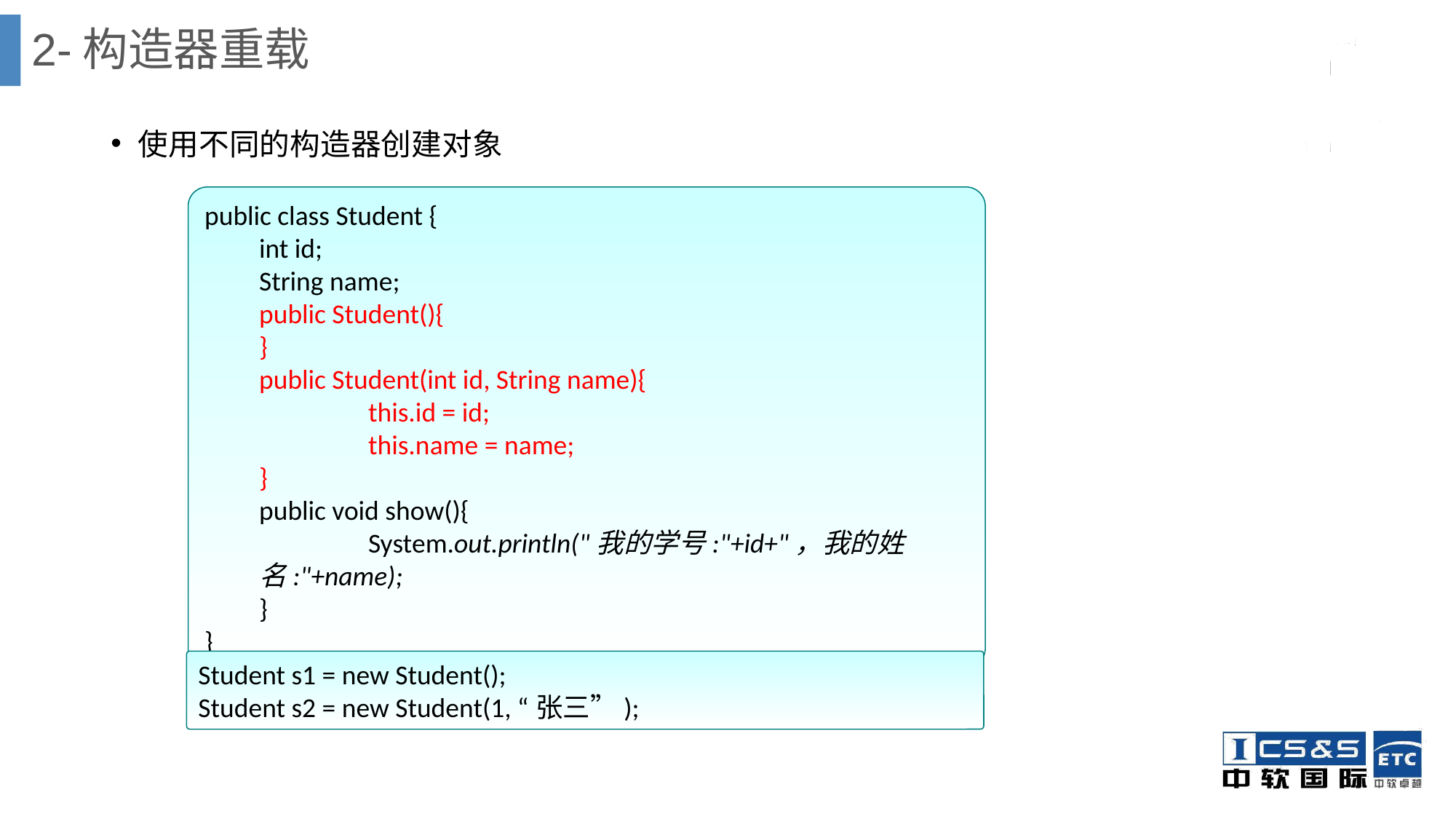

# 2-构造器重载
使用不同的构造器创建对象
public class Student {
int id;
String name;
public Student(){
}
public Student(int id, String name){
	this.id = id;
	this.name = name;
}
public void show(){
	System.out.println("我的学号:"+id+"，我的姓名:"+name);
}
}
Student s1 = new Student();
Student s2 = new Student(1, “张三”);